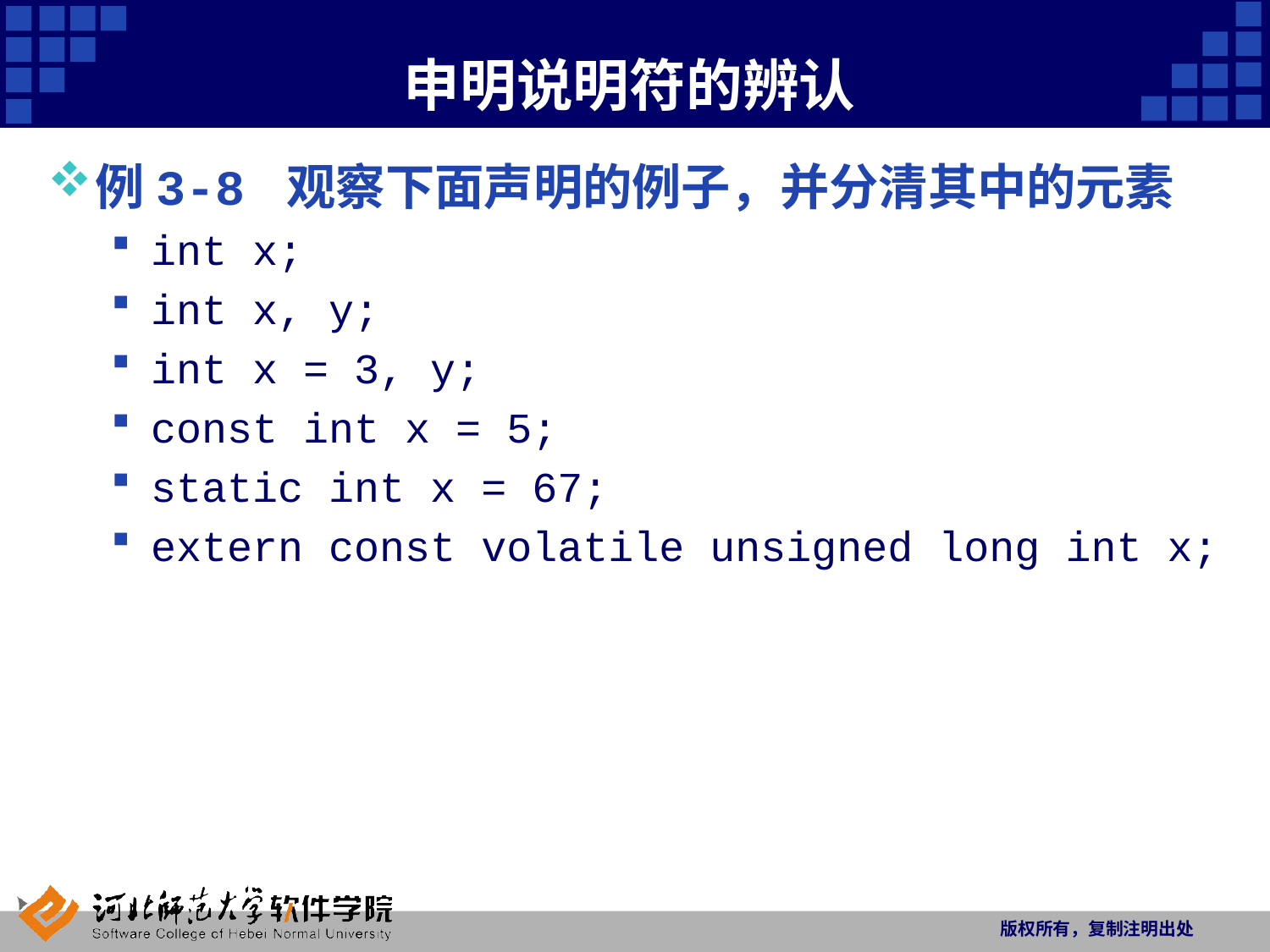

# 申明说明符的辨认
例3-8 观察下面声明的例子，并分清其中的元素
int x;
int x, y;
int x = 3, y;
const int x = 5;
static int x = 67;
extern const volatile unsigned long int x;
版权所有，复制注明出处